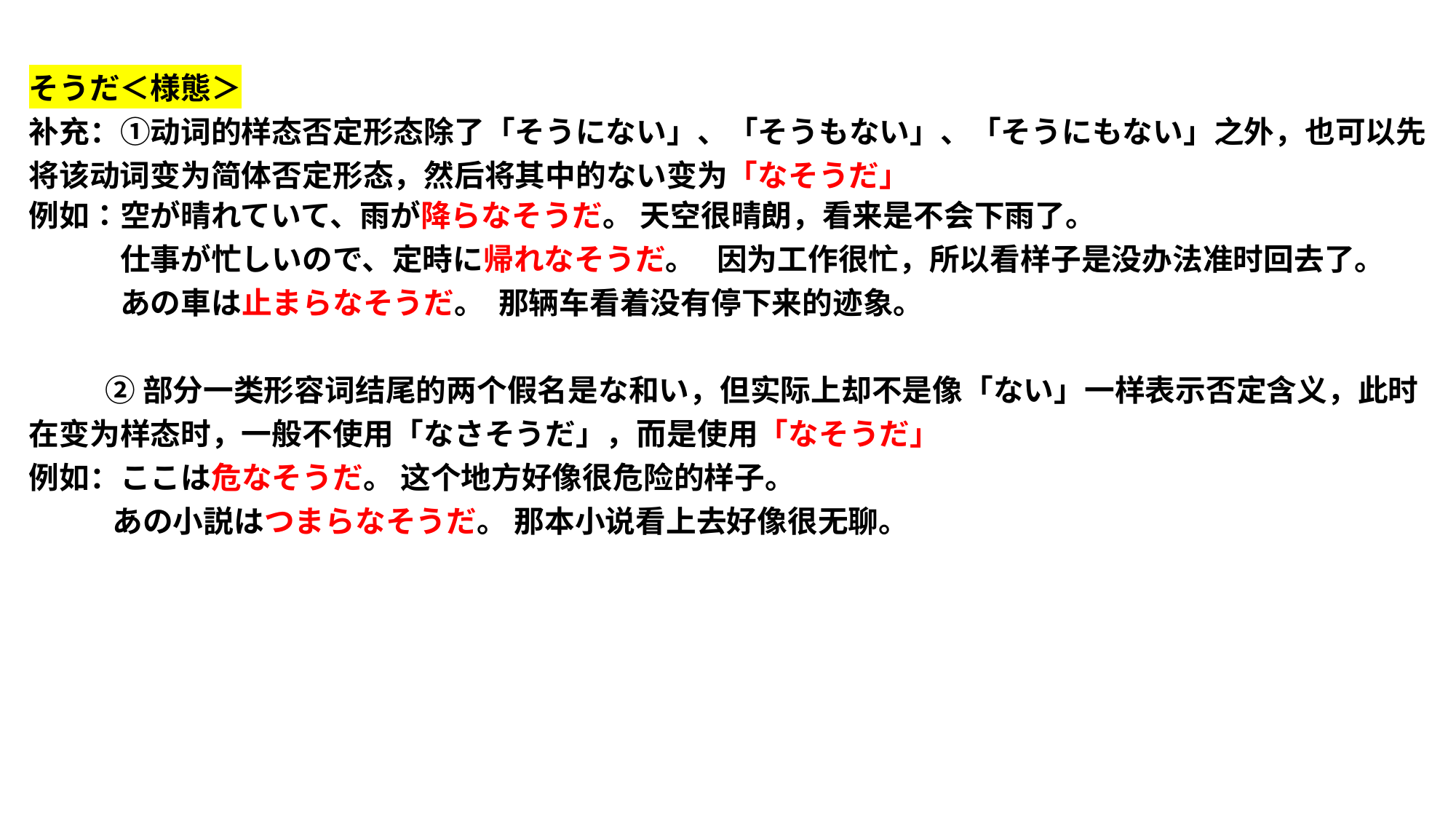

そうだ＜様態＞
补充：①动词的样态否定形态除了「そうにない」、「そうもない」、「そうにもない」之外，也可以先将该动词变为简体否定形态，然后将其中的ない变为「なそうだ」
例如：空が晴れていて、雨が降らなそうだ。 天空很晴朗，看来是不会下雨了。
　　　仕事が忙しいので、定時に帰れなそうだ。   因为工作很忙，所以看样子是没办法准时回去了。
　　　あの車は止まらなそうだ。  那辆车看着没有停下来的迹象。

           ②部分一类形容词结尾的两个假名是な和い，但实际上却不是像「ない」一样表示否定含义，此时在变为样态时，一般不使用「なさそうだ」，而是使用「なそうだ」
例如：ここは危なそうだ。 这个地方好像很危险的样子。
           あの小説はつまらなそうだ。 那本小说看上去好像很无聊。